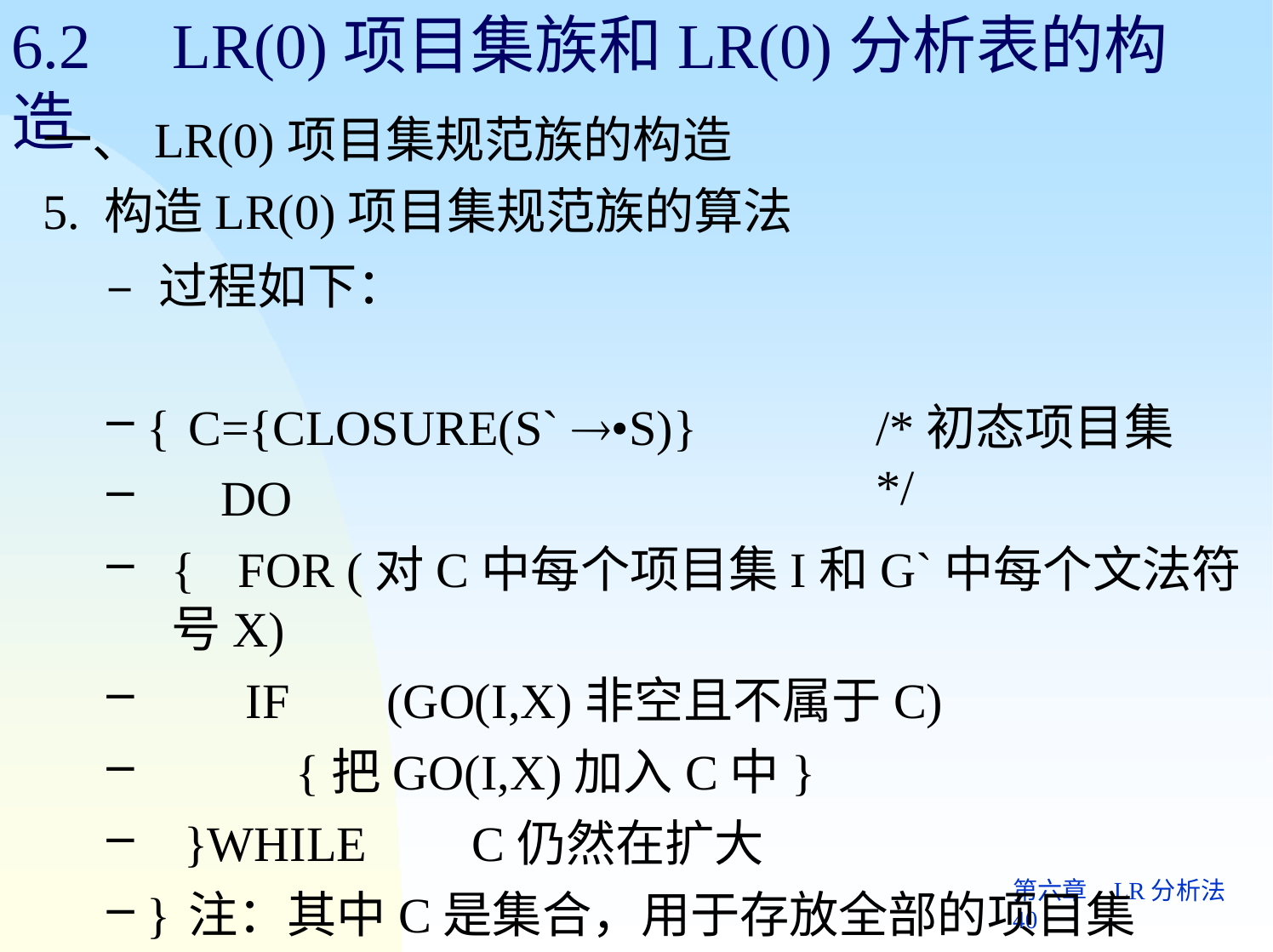

# 6.2	LR(0)项目集族和LR(0)分析表的构造
一、LR(0)项目集规范族的构造
5. 构造LR(0)项目集规范族的算法
– 过程如下：
{	C={CLOSURE(S` →•S)}
DO
{	FOR (对C中每个项目集I和G`中每个文法符号X)
IF	(GO(I,X)非空且不属于C)
{把GO(I,X)加入C中}
}WHILE	C仍然在扩大
}	注：其中C是集合，用于存放全部的项目集
/*初态项目集*/
第六章	LR分析法 40